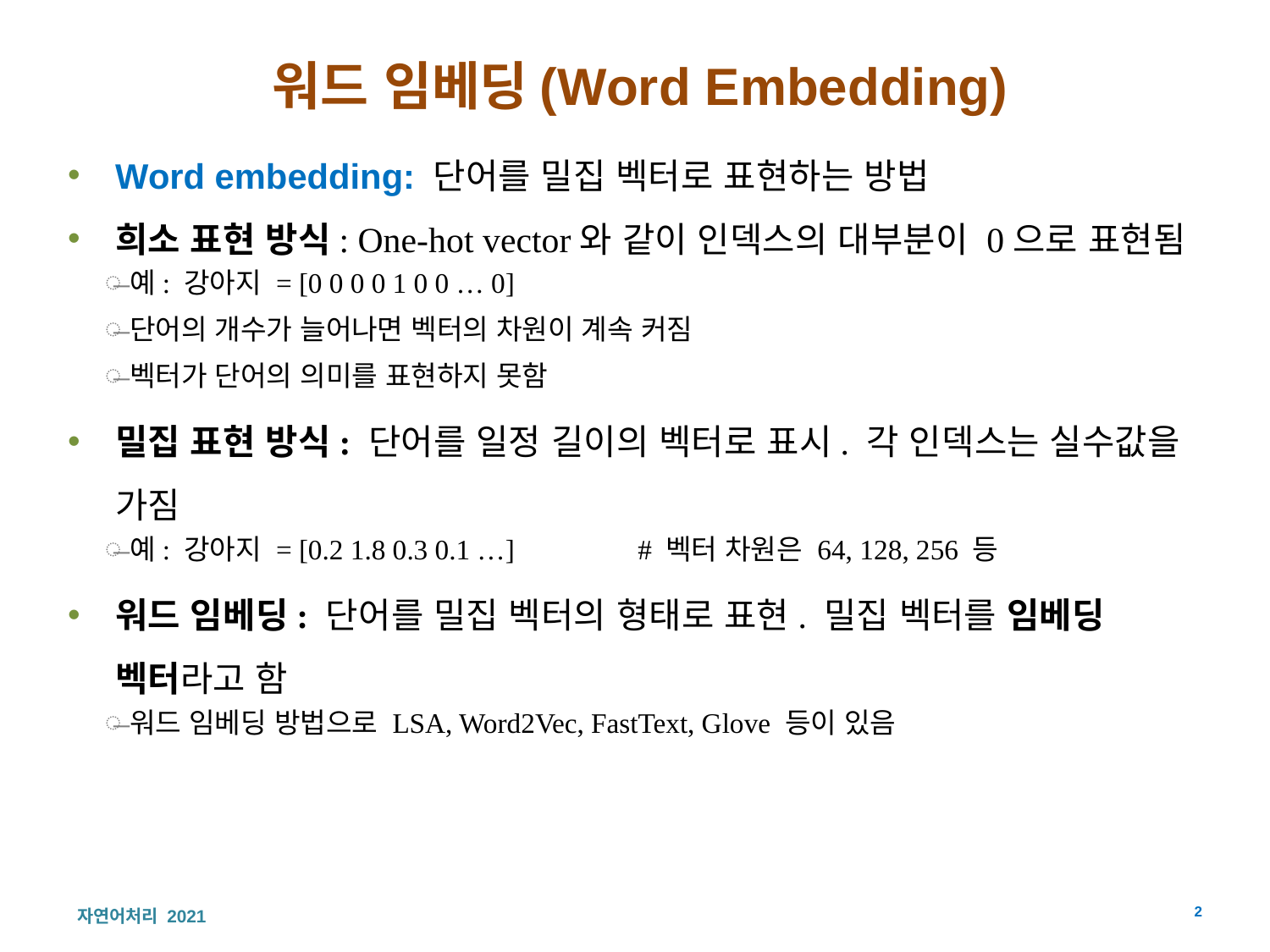

# 워드 임베딩(Word Embedding)
Word embedding: 단어를 밀집 벡터로 표현하는 방법
희소 표현 방식: One-hot vector와 같이 인덱스의 대부분이 0으로 표현됨
예: 강아지 = [0 0 0 0 1 0 0 … 0]
단어의 개수가 늘어나면 벡터의 차원이 계속 커짐
벡터가 단어의 의미를 표현하지 못함
밀집 표현 방식: 단어를 일정 길이의 벡터로 표시. 각 인덱스는 실수값을 가짐
예: 강아지 = [0.2 1.8 0.3 0.1 …]	# 벡터 차원은 64, 128, 256 등
워드 임베딩: 단어를 밀집 벡터의 형태로 표현. 밀집 벡터를 임베딩 벡터라고 함
워드 임베딩 방법으로 LSA, Word2Vec, FastText, Glove 등이 있음